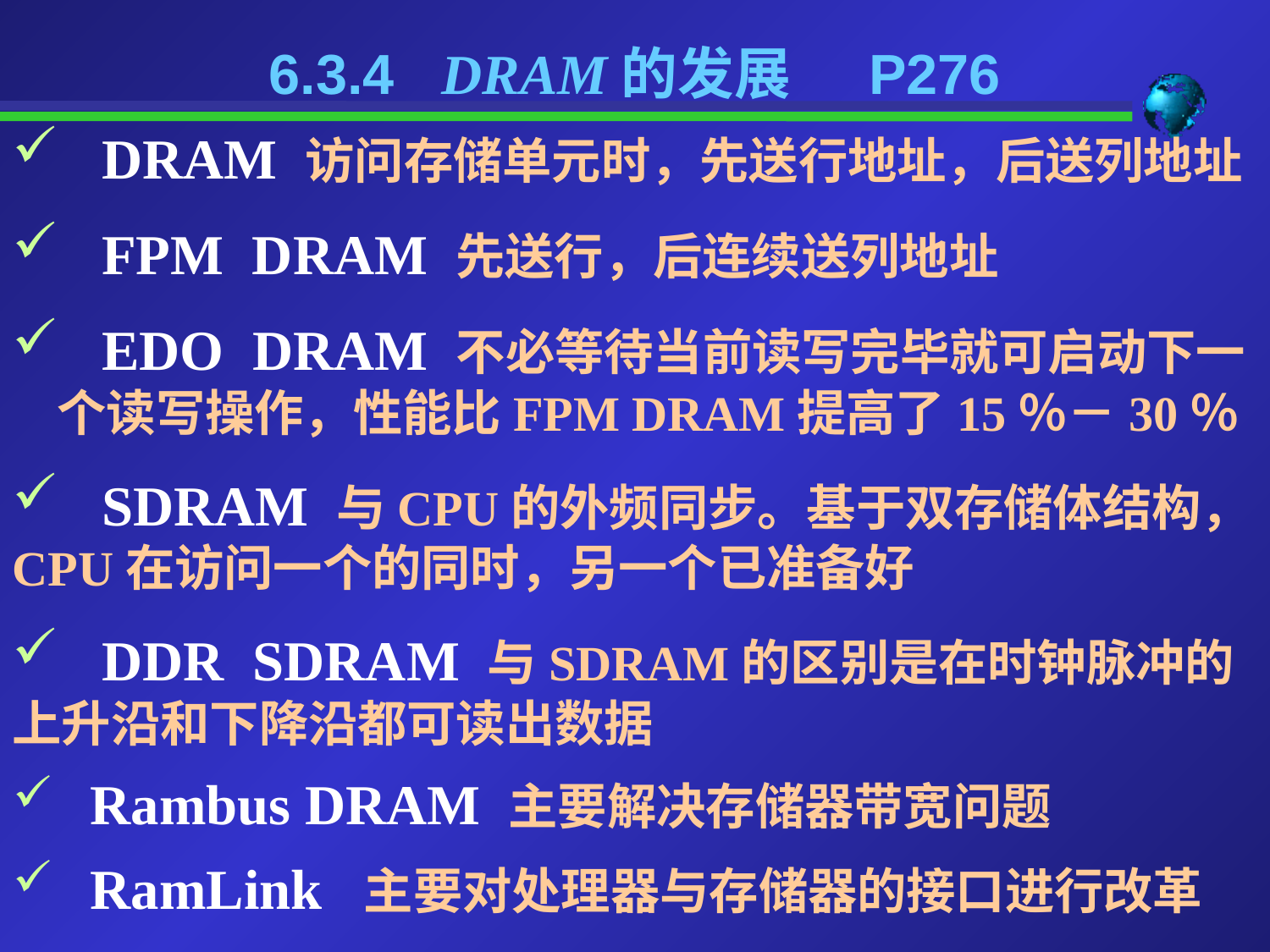

6.3.4   DRAM的发展     P276
   DRAM 访问存储单元时，先送行地址，后送列地址
   FPM  DRAM 先送行，后连续送列地址
   EDO  DRAM 不必等待当前读写完毕就可启动下一      个读写操作，性能比FPM DRAM提高了15％－30％
   SDRAM 与CPU的外频同步。基于双存储体结构，CPU在访问一个的同时，另一个已准备好
   DDR  SDRAM 与SDRAM的区别是在时钟脉冲的上升沿和下降沿都可读出数据
   Rambus DRAM 主要解决存储器带宽问题
   RamLink  主要对处理器与存储器的接口进行改革
49